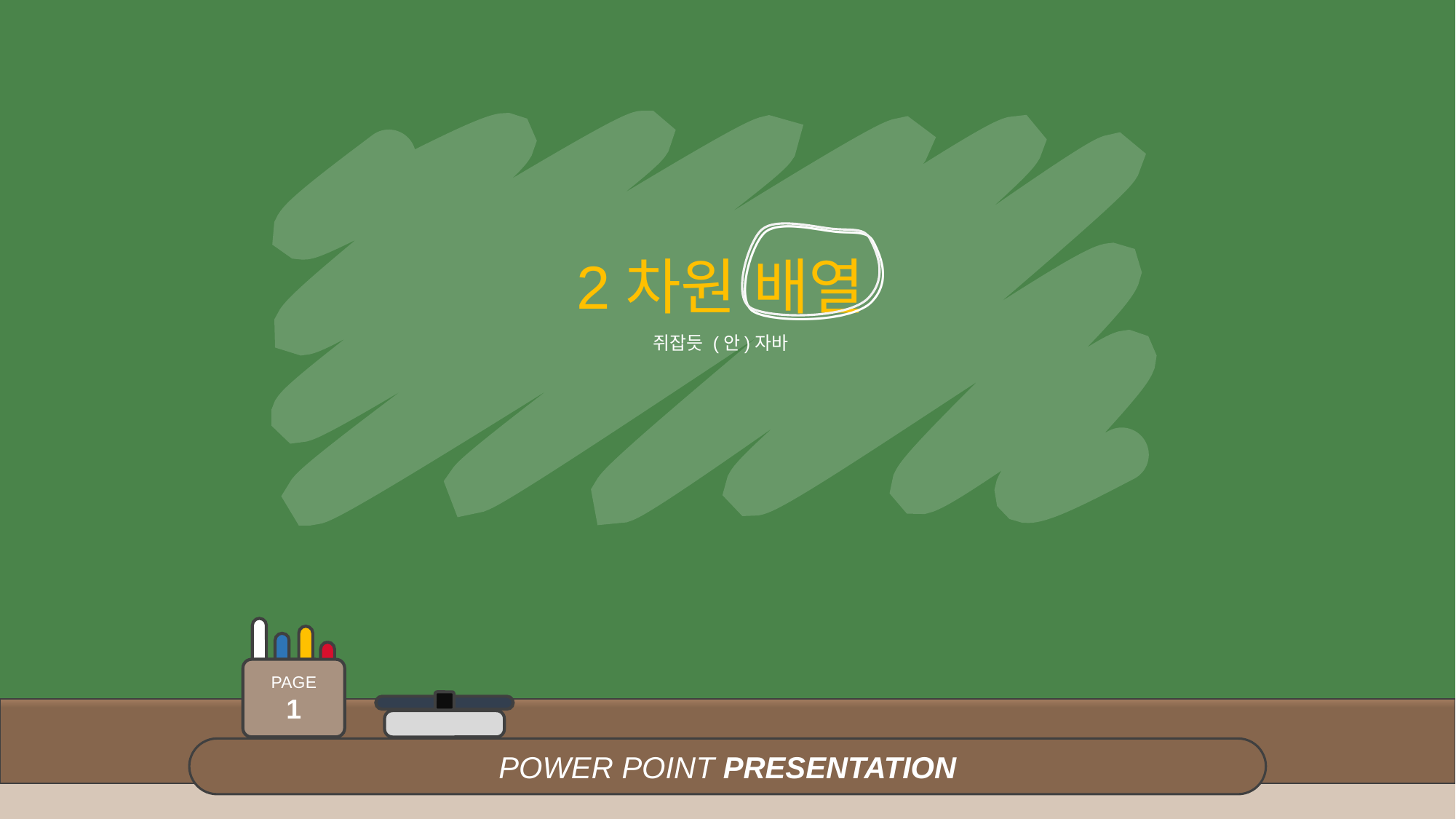

2차원 배열
쥐잡듯 (안)자바

PAGE
1

POWER POINT PRESENTATION